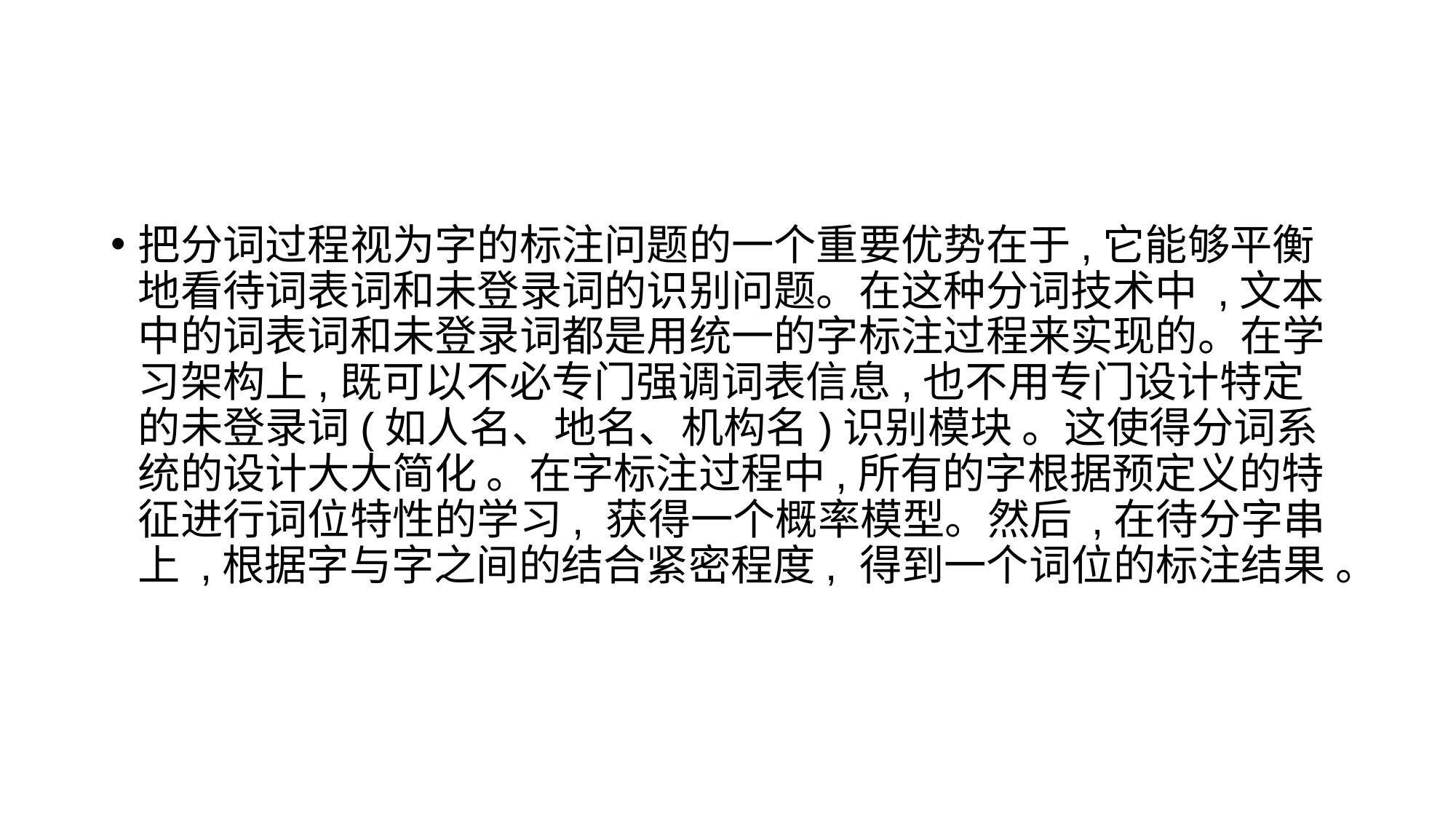

#
把分词过程视为字的标注问题的一个重要优势在于,它能够平衡地看待词表词和未登录词的识别问题。在这种分词技术中 ,文本中的词表词和未登录词都是用统一的字标注过程来实现的。在学习架构上,既可以不必专门强调词表信息,也不用专门设计特定的未登录词(如人名、地名、机构名)识别模块 。这使得分词系统的设计大大简化 。在字标注过程中,所有的字根据预定义的特征进行词位特性的学习, 获得一个概率模型。然后 ,在待分字串上 ,根据字与字之间的结合紧密程度, 得到一个词位的标注结果 。